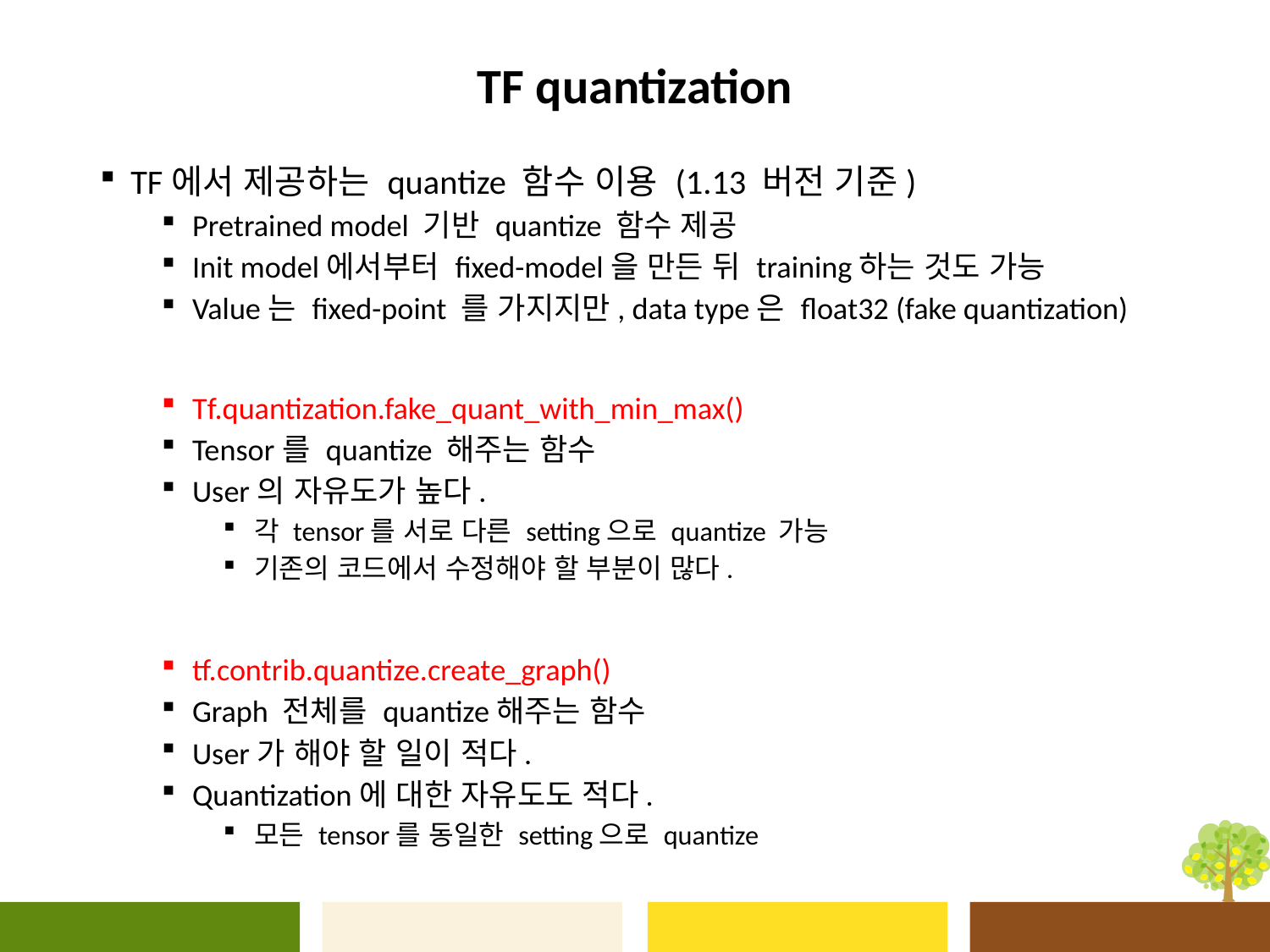

# TF quantization
TF에서 제공하는 quantize 함수 이용 (1.13 버전 기준)
Pretrained model 기반 quantize 함수 제공
Init model에서부터 fixed-model을 만든 뒤 training하는 것도 가능
Value는 fixed-point 를 가지지만, data type은 float32 (fake quantization)

Tf.quantization.fake_quant_with_min_max()
Tensor를 quantize 해주는 함수
User의 자유도가 높다.
각 tensor를 서로 다른 setting으로 quantize 가능
기존의 코드에서 수정해야 할 부분이 많다.

tf.contrib.quantize.create_graph()
Graph 전체를 quantize해주는 함수
User가 해야 할 일이 적다.
Quantization에 대한 자유도도 적다.
모든 tensor를 동일한 setting으로 quantize